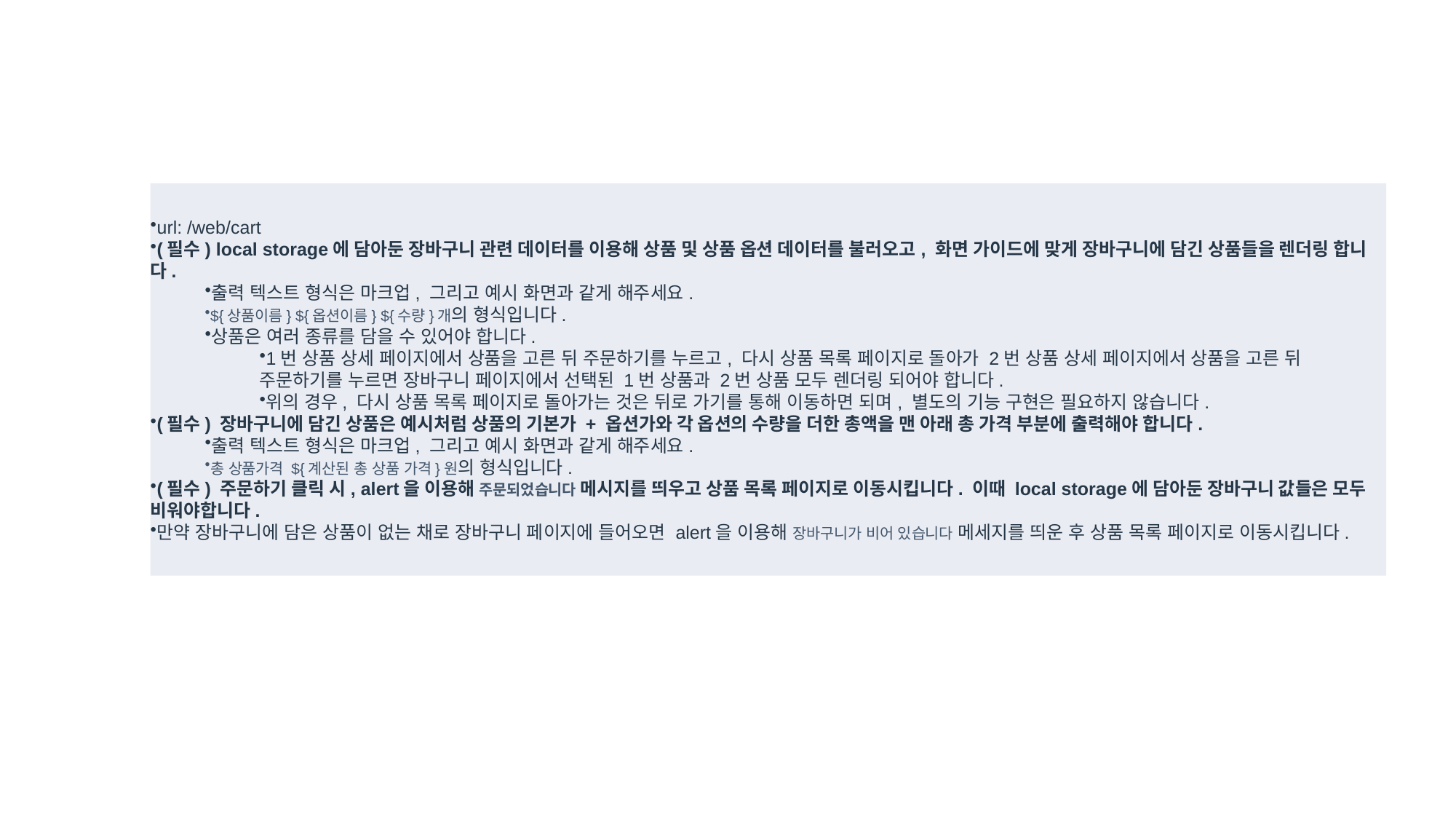

url: /web/cart
(필수) local storage에 담아둔 장바구니 관련 데이터를 이용해 상품 및 상품 옵션 데이터를 불러오고, 화면 가이드에 맞게 장바구니에 담긴 상품들을 렌더링 합니다.
출력 텍스트 형식은 마크업, 그리고 예시 화면과 같게 해주세요.
${상품이름} ${옵션이름} ${수량}개의 형식입니다.
상품은 여러 종류를 담을 수 있어야 합니다.
1번 상품 상세 페이지에서 상품을 고른 뒤 주문하기를 누르고, 다시 상품 목록 페이지로 돌아가 2번 상품 상세 페이지에서 상품을 고른 뒤 주문하기를 누르면 장바구니 페이지에서 선택된 1번 상품과 2번 상품 모두 렌더링 되어야 합니다.
위의 경우, 다시 상품 목록 페이지로 돌아가는 것은 뒤로 가기를 통해 이동하면 되며, 별도의 기능 구현은 필요하지 않습니다.
(필수) 장바구니에 담긴 상품은 예시처럼 상품의 기본가 + 옵션가와 각 옵션의 수량을 더한 총액을 맨 아래 총 가격 부분에 출력해야 합니다.
출력 텍스트 형식은 마크업, 그리고 예시 화면과 같게 해주세요.
총 상품가격 ${계산된 총 상품 가격}원의 형식입니다.
(필수) 주문하기 클릭 시, alert을 이용해 주문되었습니다 메시지를 띄우고 상품 목록 페이지로 이동시킵니다. 이때 local storage에 담아둔 장바구니 값들은 모두 비워야합니다.
만약 장바구니에 담은 상품이 없는 채로 장바구니 페이지에 들어오면 alert을 이용해 장바구니가 비어 있습니다 메세지를 띄운 후 상품 목록 페이지로 이동시킵니다.